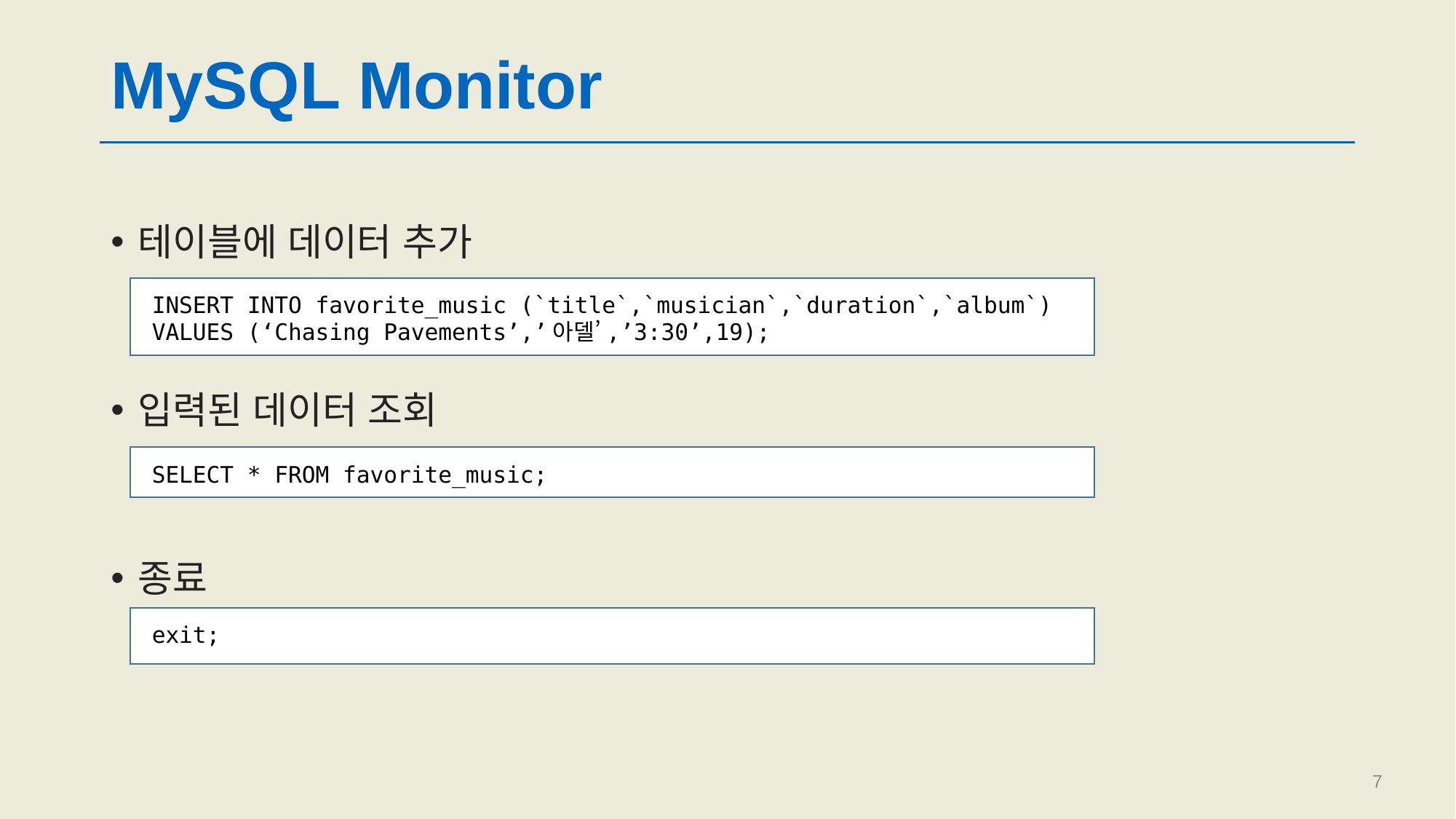

# MySQL Monitor
테이블에 데이터 추가

입력된 데이터 조회

종료
INSERT INTO favorite_music (`title`,`musician`,`duration`,`album`) VALUES (‘Chasing Pavements’,’아델’,’3:30’,19);
SELECT * FROM favorite_music;
exit;
7